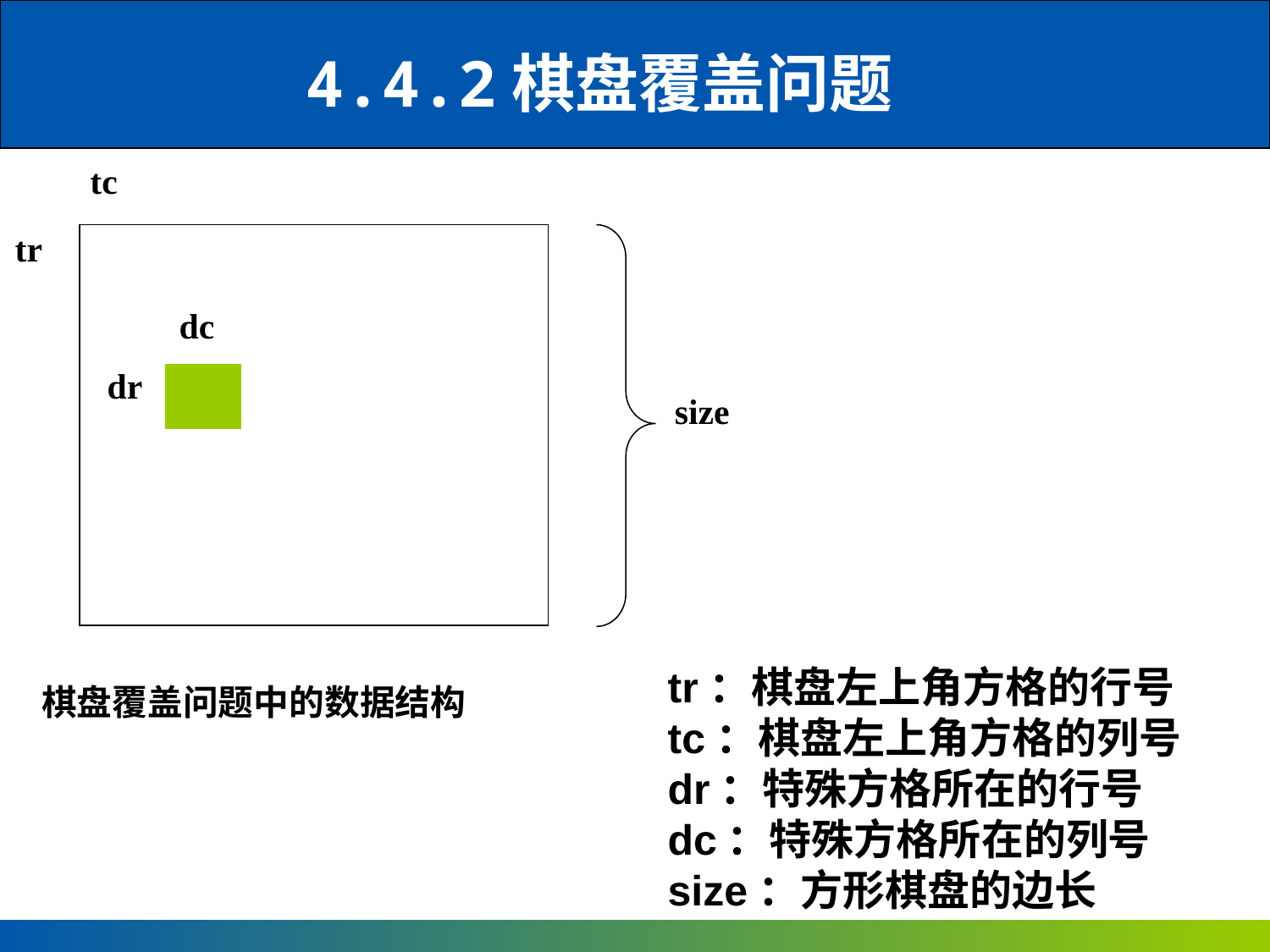

4.4.2棋盘覆盖问题
tc

tr
dc
dr

size
棋盘覆盖问题中的数据结构
tr：棋盘左上角方格的行号
tc：棋盘左上角方格的列号
dr：特殊方格所在的行号
dc：特殊方格所在的列号
size：方形棋盘的边长